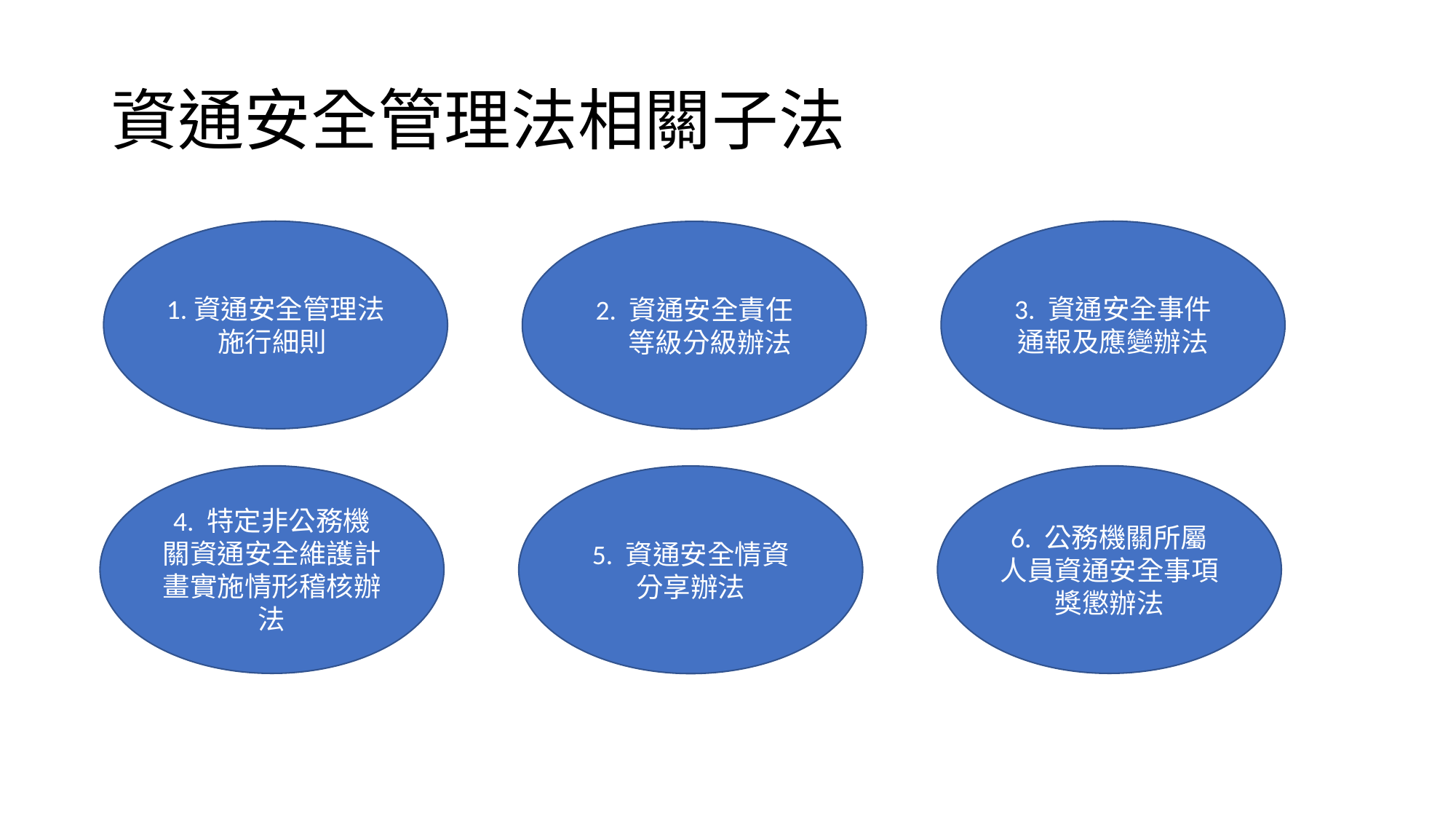

# 資通安全管理法相關子法
3. 資通安全事件
通報及應變辦法
1.資通安全管理法 施行細則
2. 資通安全責任
    等級分級辦法
6. 公務機關所屬人員資通安全事項
獎懲辦法
4. 特定非公務機關資通安全維護計畫實施情形稽核辦法
5. 資通安全情資
分享辦法